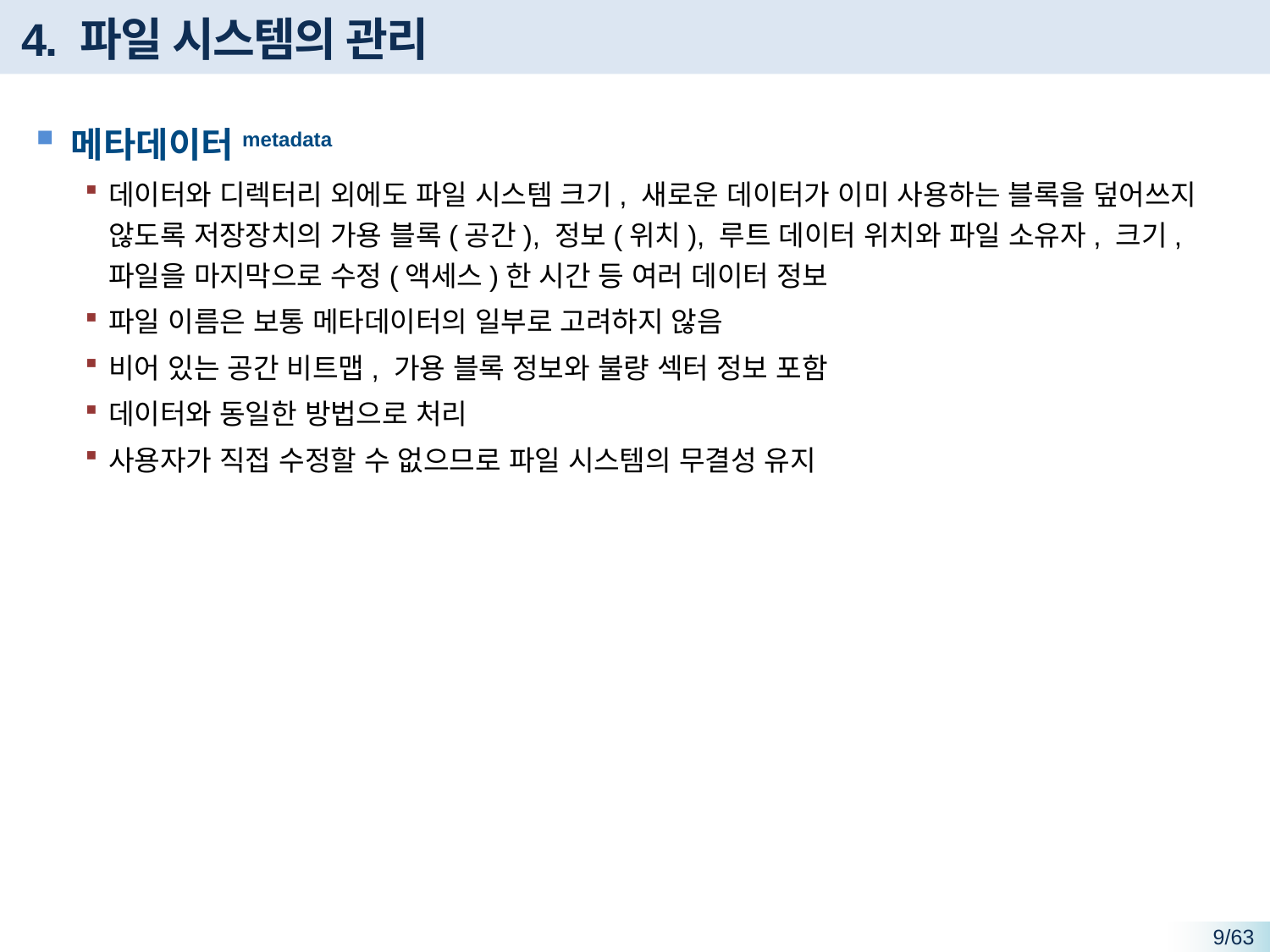

# 4. 파일 시스템의 관리
메타데이터metadata
데이터와 디렉터리 외에도 파일 시스템 크기, 새로운 데이터가 이미 사용하는 블록을 덮어쓰지 않도록 저장장치의 가용 블록(공간), 정보(위치), 루트 데이터 위치와 파일 소유자, 크기, 파일을 마지막으로 수정(액세스)한 시간 등 여러 데이터 정보
파일 이름은 보통 메타데이터의 일부로 고려하지 않음
비어 있는 공간 비트맵, 가용 블록 정보와 불량 섹터 정보 포함
데이터와 동일한 방법으로 처리
사용자가 직접 수정할 수 없으므로 파일 시스템의 무결성 유지